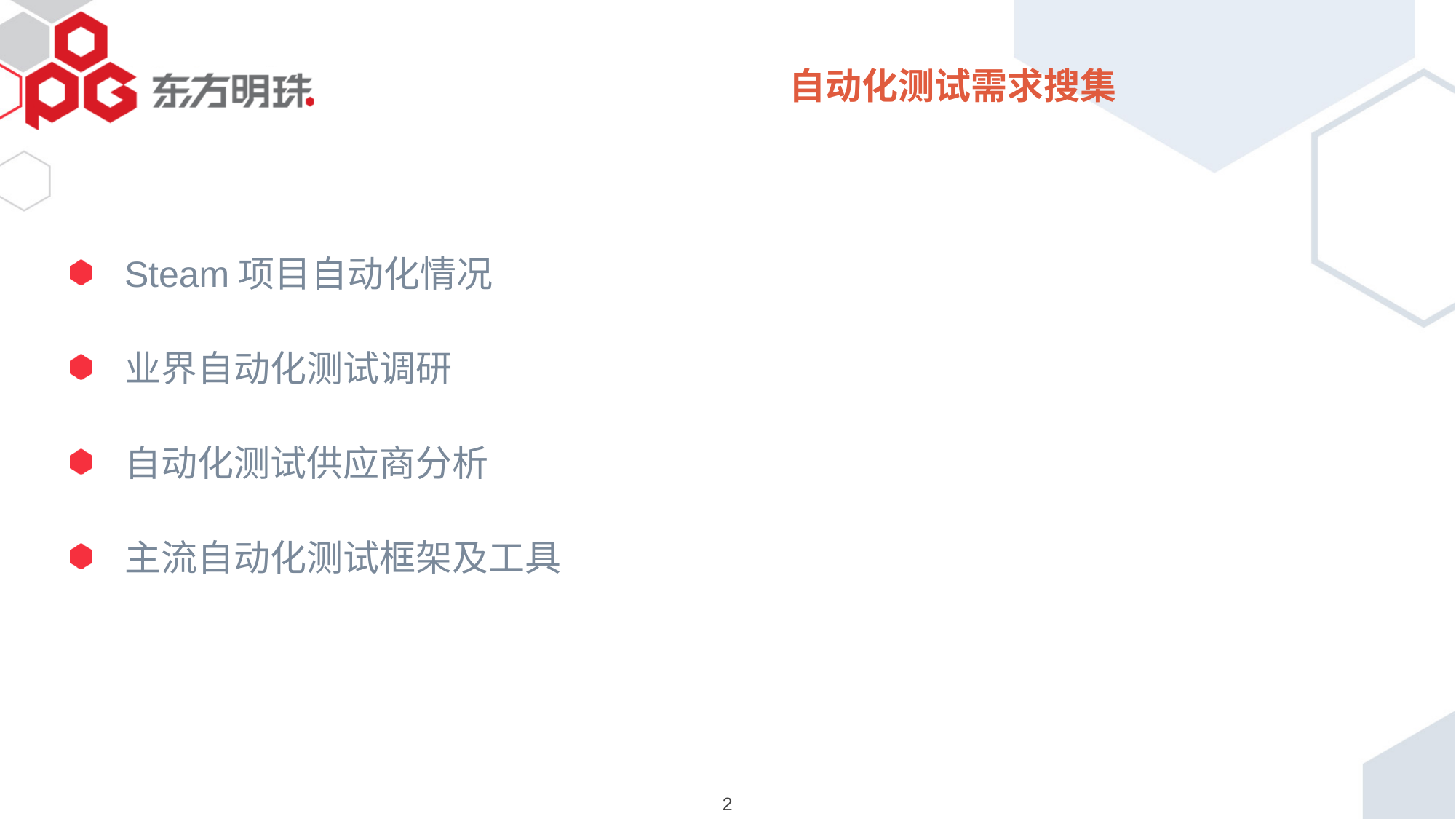

# 自动化测试需求搜集
Steam项目自动化情况
业界自动化测试调研
自动化测试供应商分析
主流自动化测试框架及工具

2